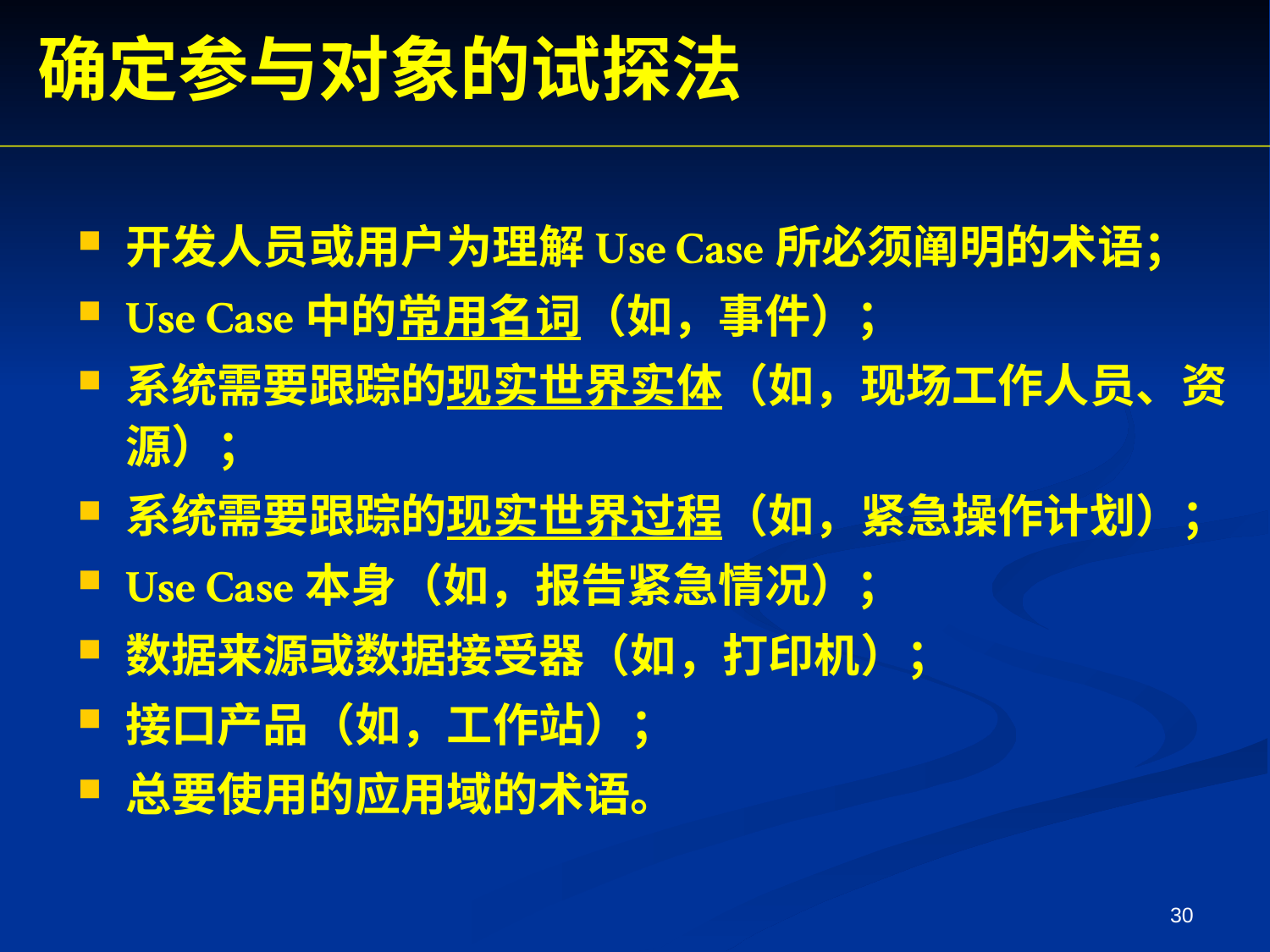

确定参与对象的试探法

开发人员或用户为理解Use Case所必须阐明的术语；
Use Case中的常用名词（如，事件）；
系统需要跟踪的现实世界实体（如，现场工作人员、资源）；
系统需要跟踪的现实世界过程（如，紧急操作计划）；
Use Case本身（如，报告紧急情况）；
数据来源或数据接受器（如，打印机）；
接口产品（如，工作站）；
总要使用的应用域的术语。
30